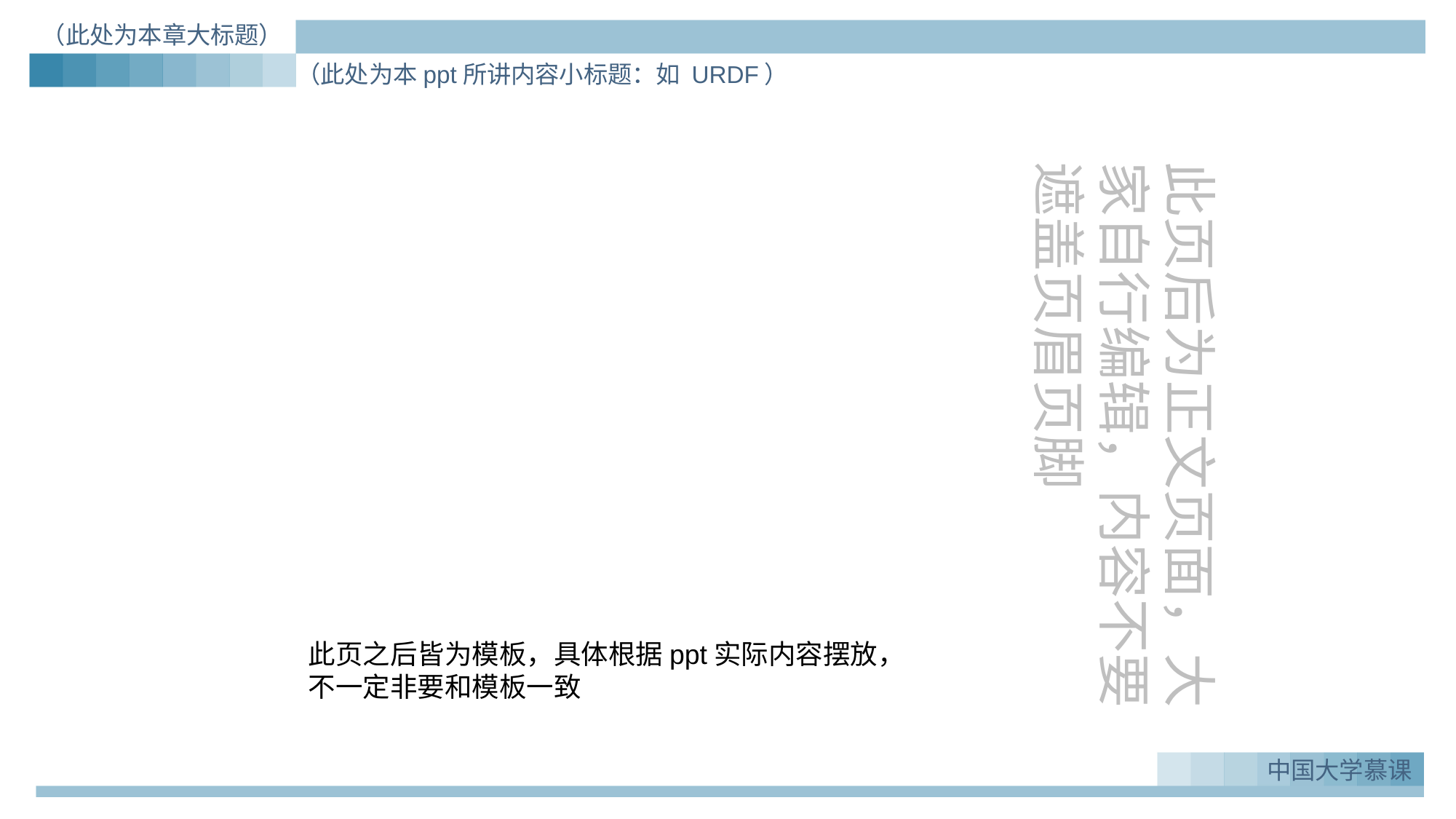

（此处为本章大标题）
（此处为本ppt所讲内容小标题：如 URDF）
此页后为正文页面，大
家自行编辑，内容不要
遮盖页眉页脚
此页之后皆为模板，具体根据ppt实际内容摆放，
不一定非要和模板一致
中国大学慕课